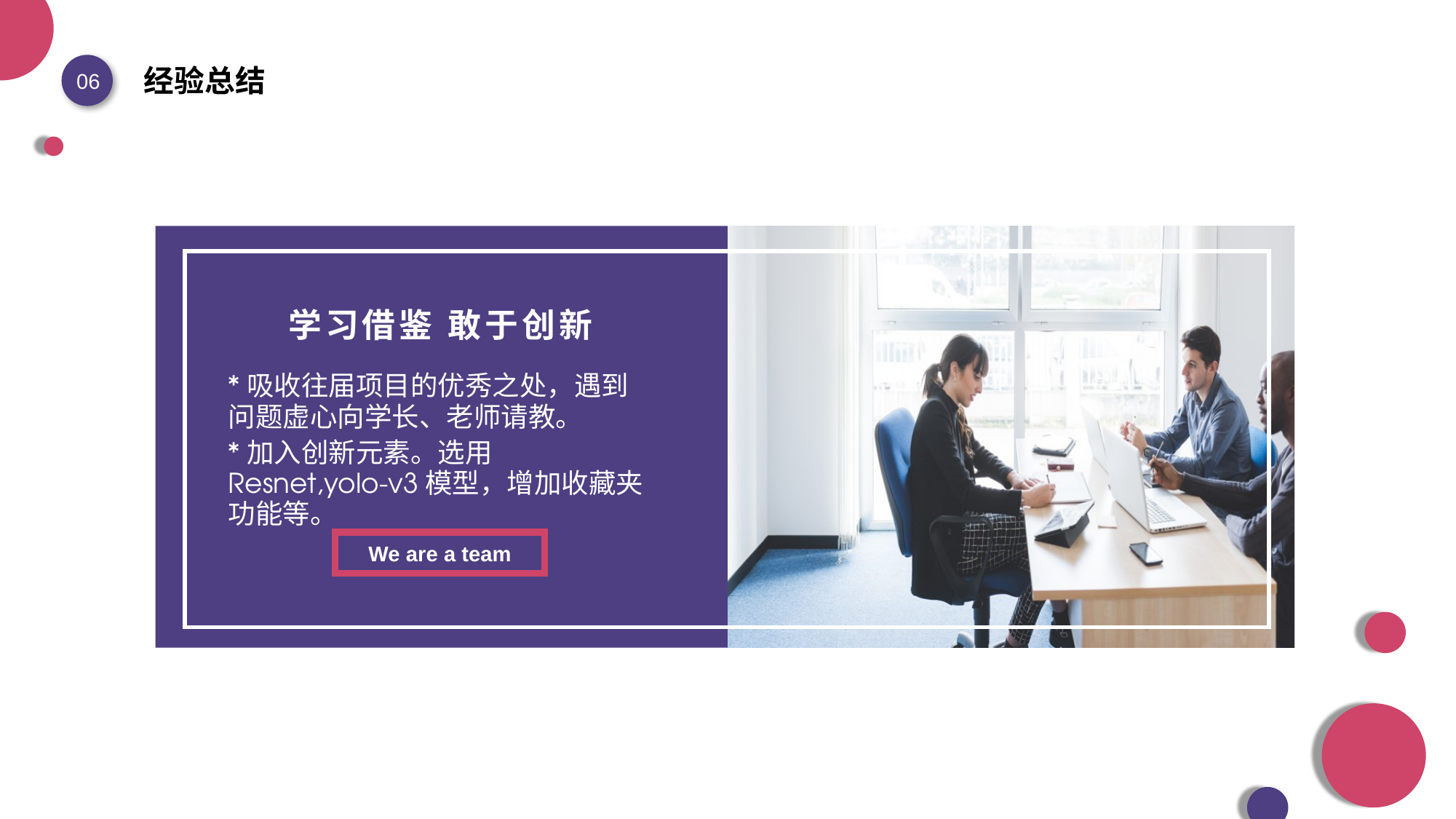

经验总结
06

学习借鉴 敢于创新
*吸收往届项目的优秀之处，遇到问题虚心向学长、老师请教。
*加入创新元素。选用Resnet,yolo-v3模型，增加收藏夹功能等。

We are a team